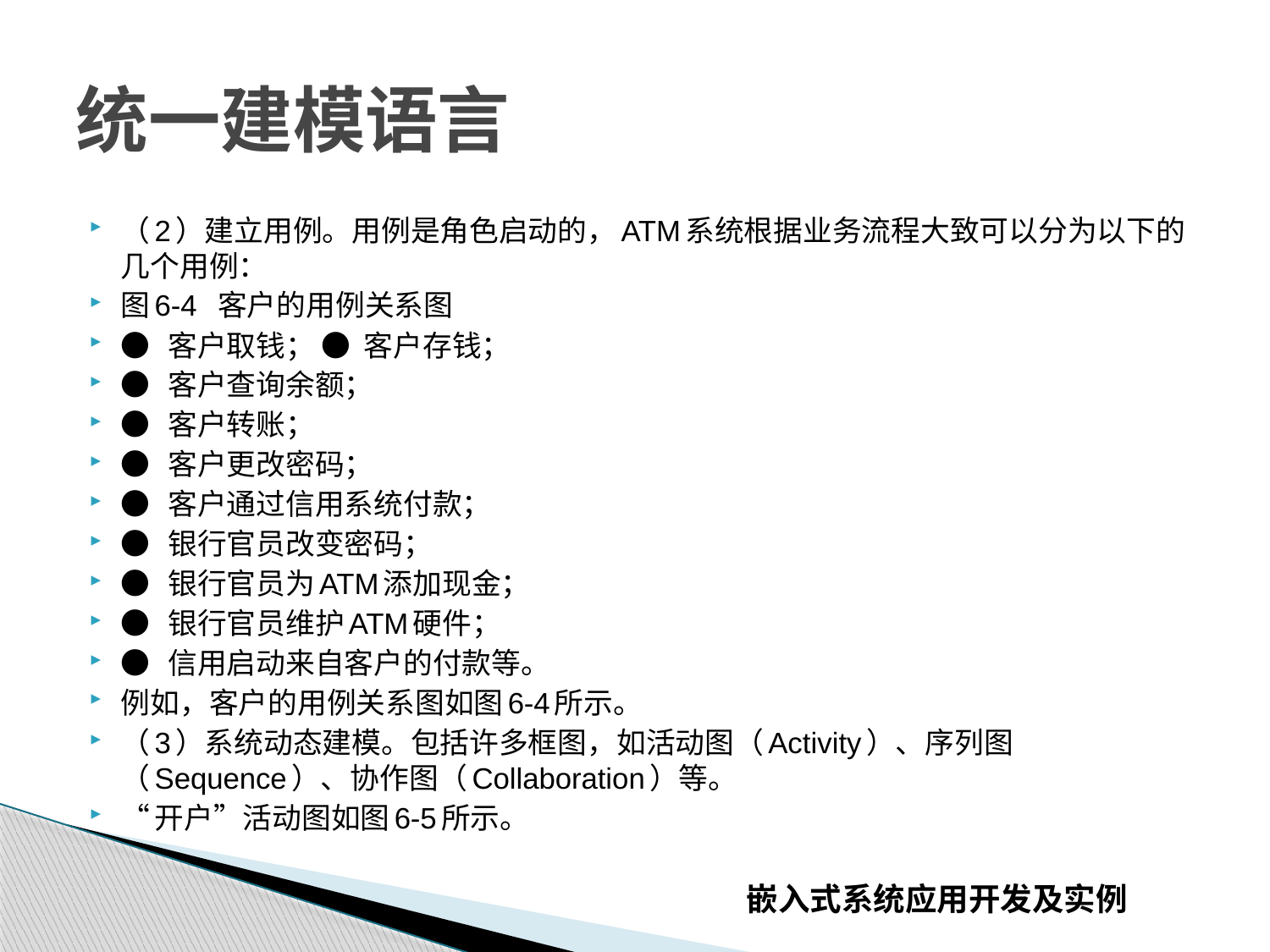

# 统一建模语言
（2）建立用例。用例是角色启动的，ATM系统根据业务流程大致可以分为以下的几个用例：
图6-4  客户的用例关系图
●  客户取钱； ●  客户存钱；
●  客户查询余额；
●  客户转账；
●  客户更改密码；
●  客户通过信用系统付款；
●  银行官员改变密码；
●  银行官员为ATM添加现金；
●  银行官员维护ATM硬件；
●  信用启动来自客户的付款等。
例如，客户的用例关系图如图6-4所示。
（3）系统动态建模。包括许多框图，如活动图（Activity）、序列图（Sequence）、协作图（Collaboration）等。
“开户”活动图如图6-5所示。

嵌入式系统应用开发及实例